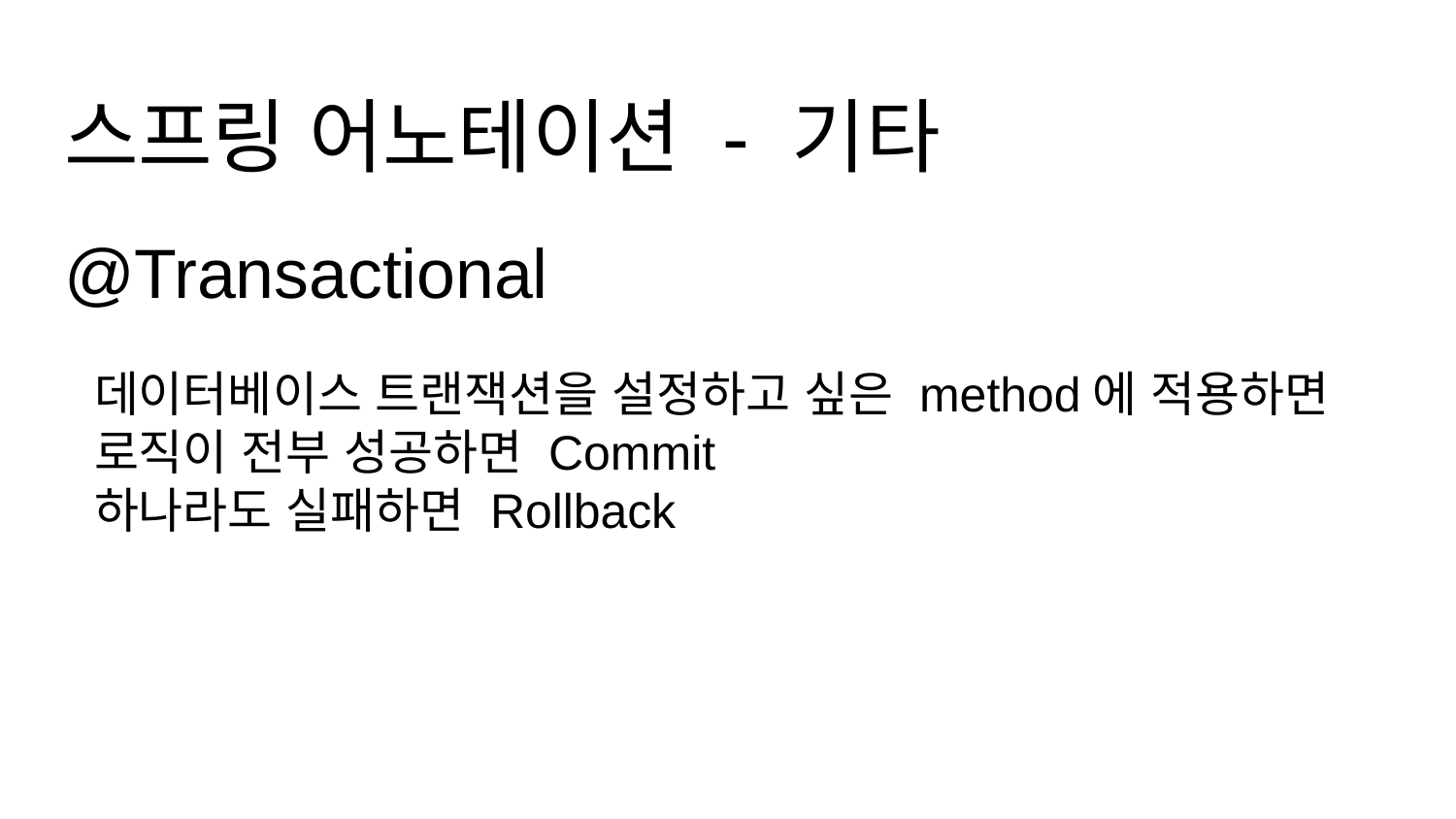

# 스프링 어노테이션 - 기타
@Transactional
데이터베이스 트랜잭션을 설정하고 싶은 method에 적용하면
로직이 전부 성공하면 Commit
하나라도 실패하면 Rollback